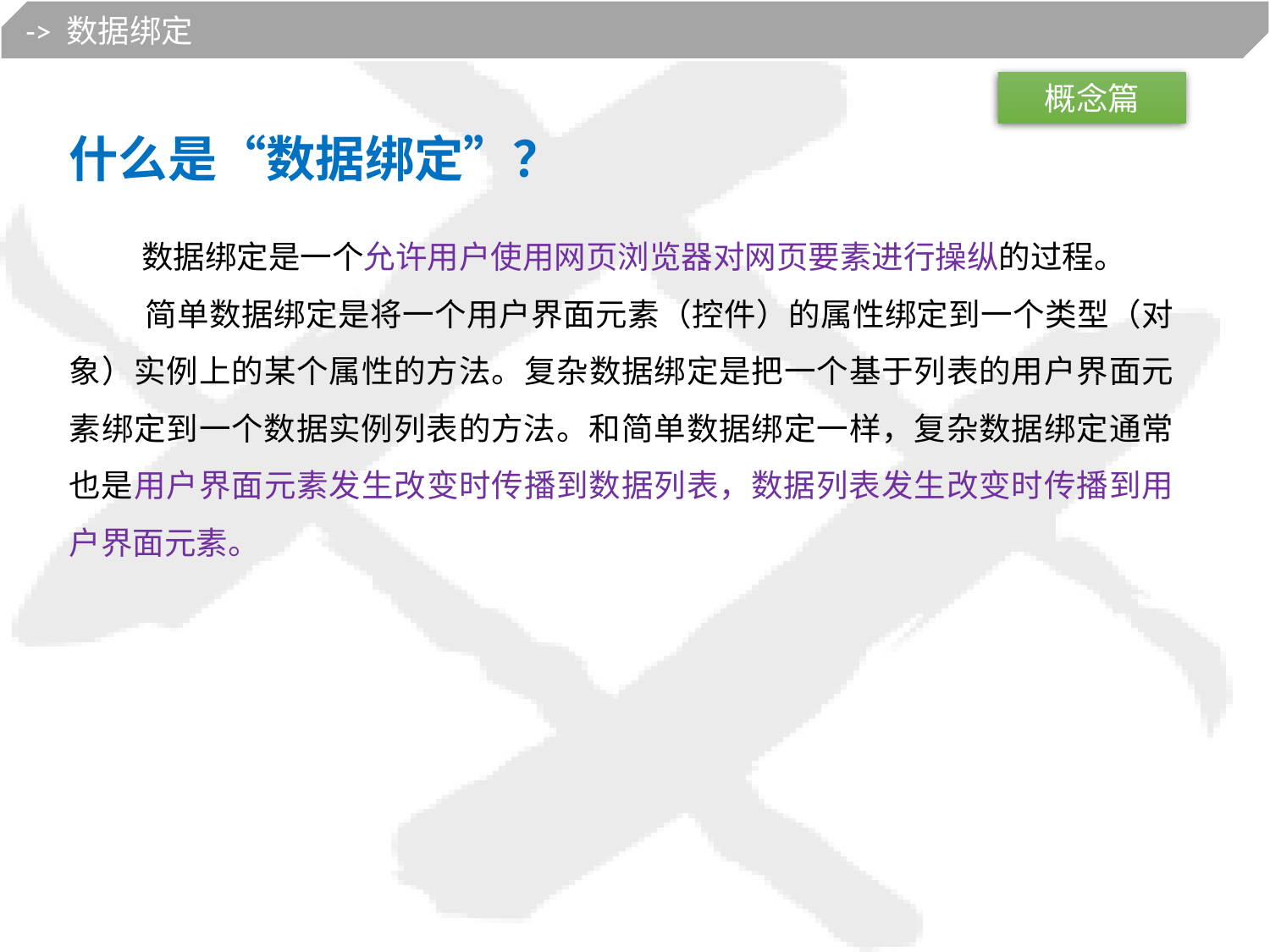

-> 数据绑定
概念篇
什么是“数据绑定”？
         数据绑定是一个允许用户使用网页浏览器对网页要素进行操纵的过程。
         简单数据绑定是将一个用户界面元素（控件）的属性绑定到一个类型（对象）实例上的某个属性的方法。复杂数据绑定是把一个基于列表的用户界面元素绑定到一个数据实例列表的方法。和简单数据绑定一样，复杂数据绑定通常也是用户界面元素发生改变时传播到数据列表，数据列表发生改变时传播到用户界面元素。